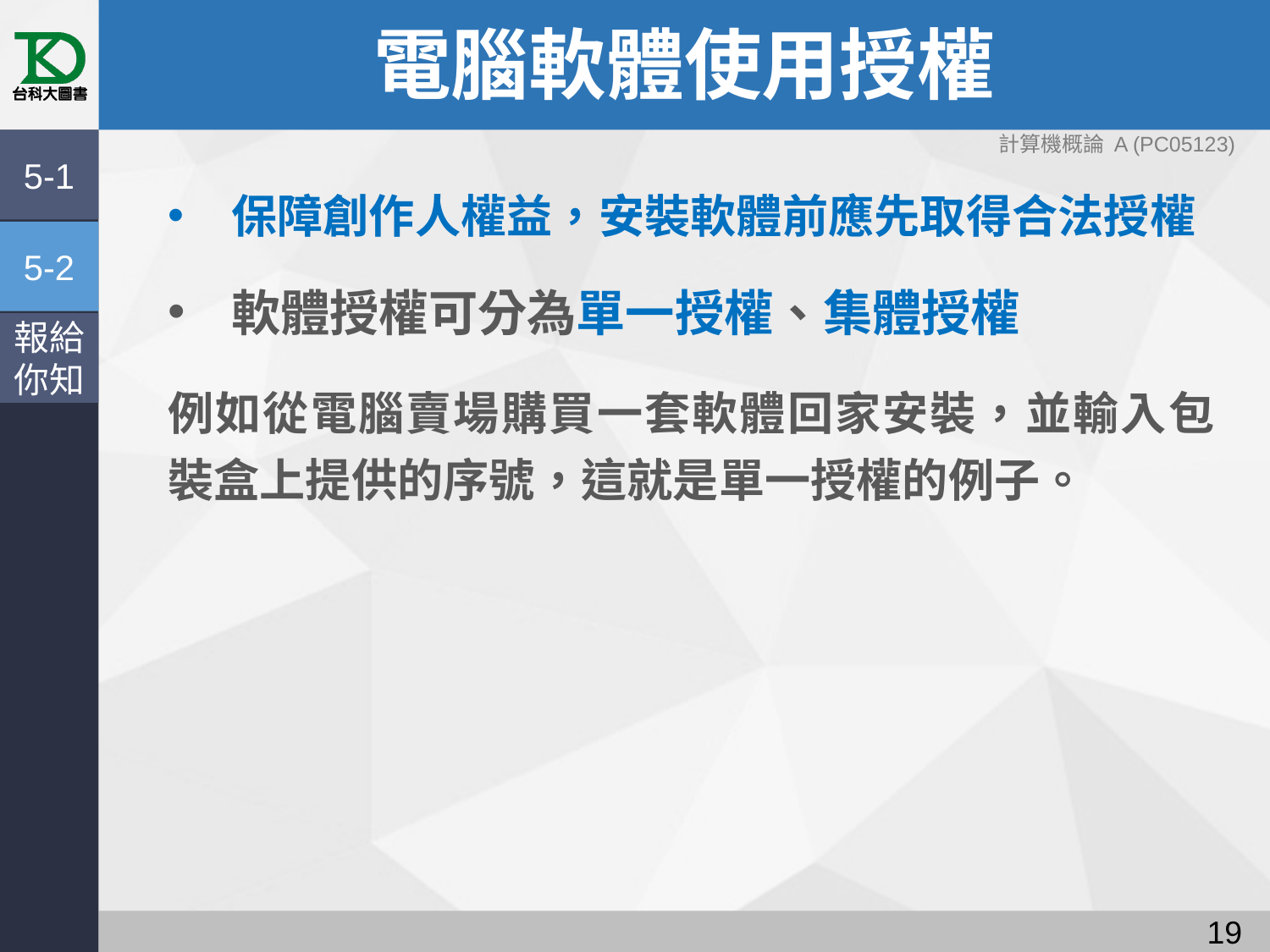

# 電腦軟體使用授權
計算機概論 A (PC05123)
5-1
保障創作人權益，安裝軟體前應先取得合法授權
軟體授權可分為單一授權、集體授權
例如從電腦賣場購買一套軟體回家安裝，並輸入包裝盒上提供的序號，這就是單一授權的例子。
5-2
報給
你知
19